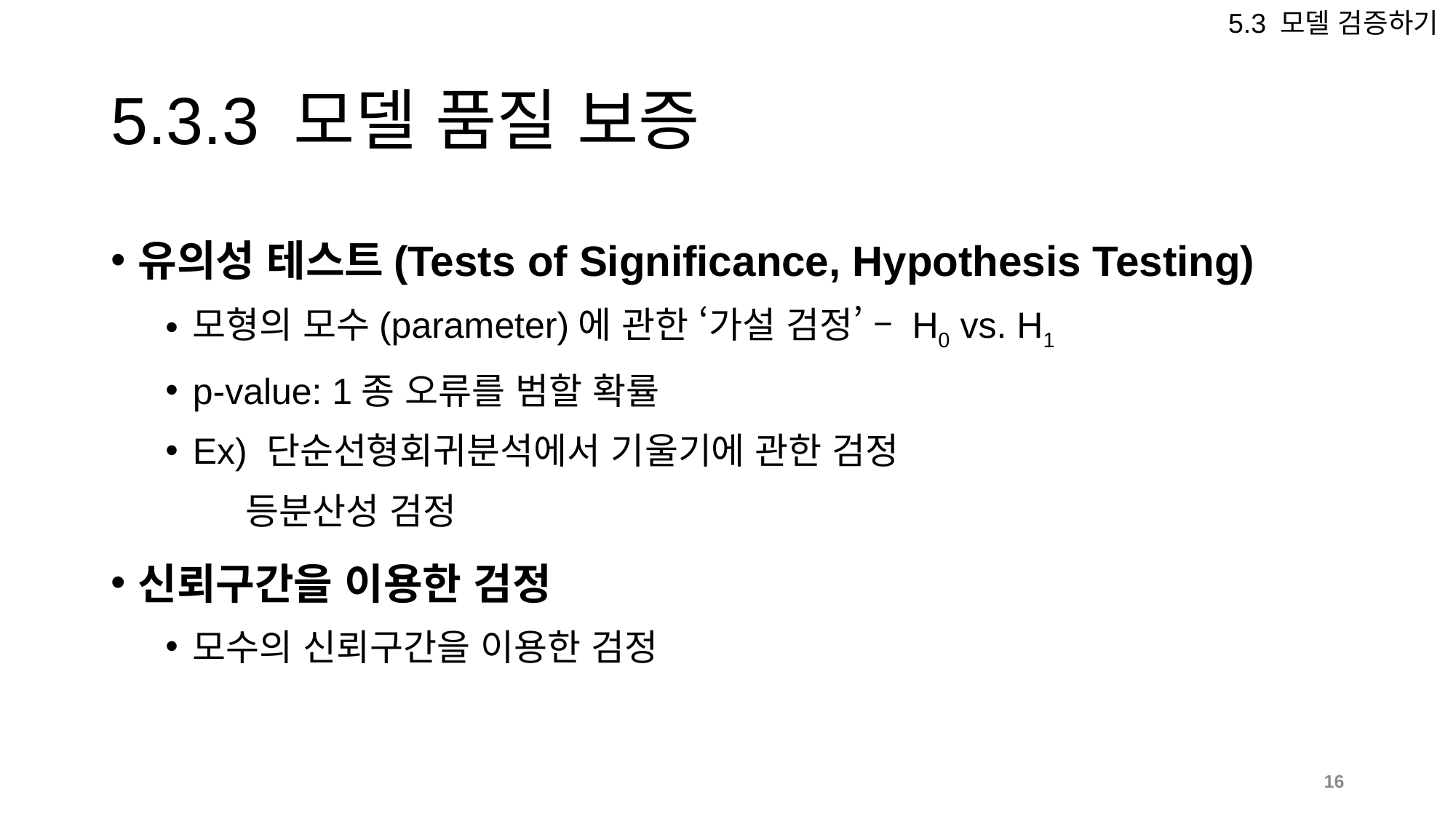

5.3 모델 검증하기
# 5.3.3 모델 품질 보증
유의성 테스트(Tests of Significance, Hypothesis Testing)
모형의 모수(parameter)에 관한 ‘가설 검정’ – H0 vs. H1
p-value: 1종 오류를 범할 확률
Ex) 단순선형회귀분석에서 기울기에 관한 검정
       등분산성 검정
신뢰구간을 이용한 검정
모수의 신뢰구간을 이용한 검정
16